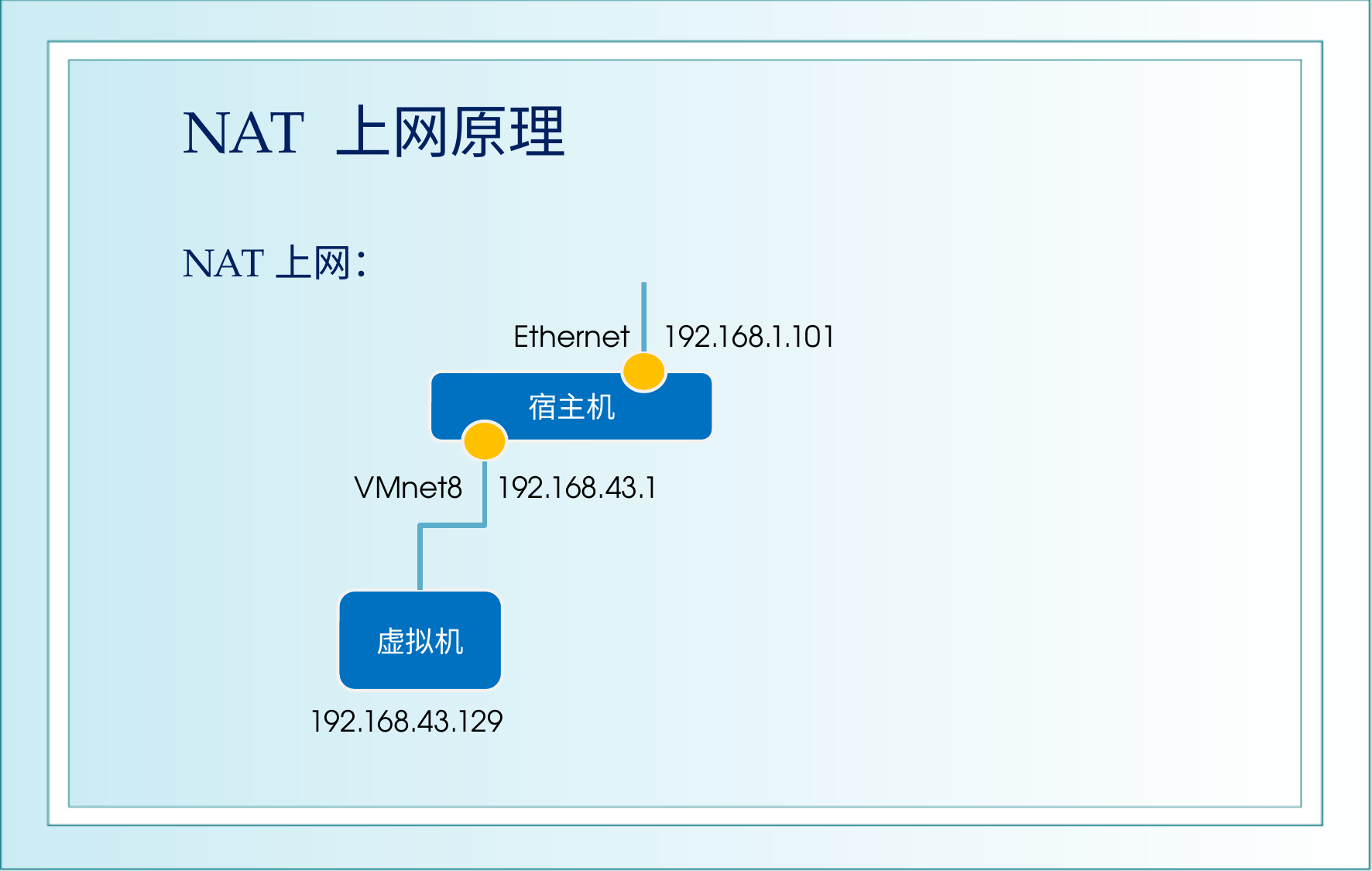

# NAT 上网原理
NAT上网：
Ethernet    192.168.1.101

宿主机

VMnet8    192.168.43.1
虚拟机
192.168.43.129